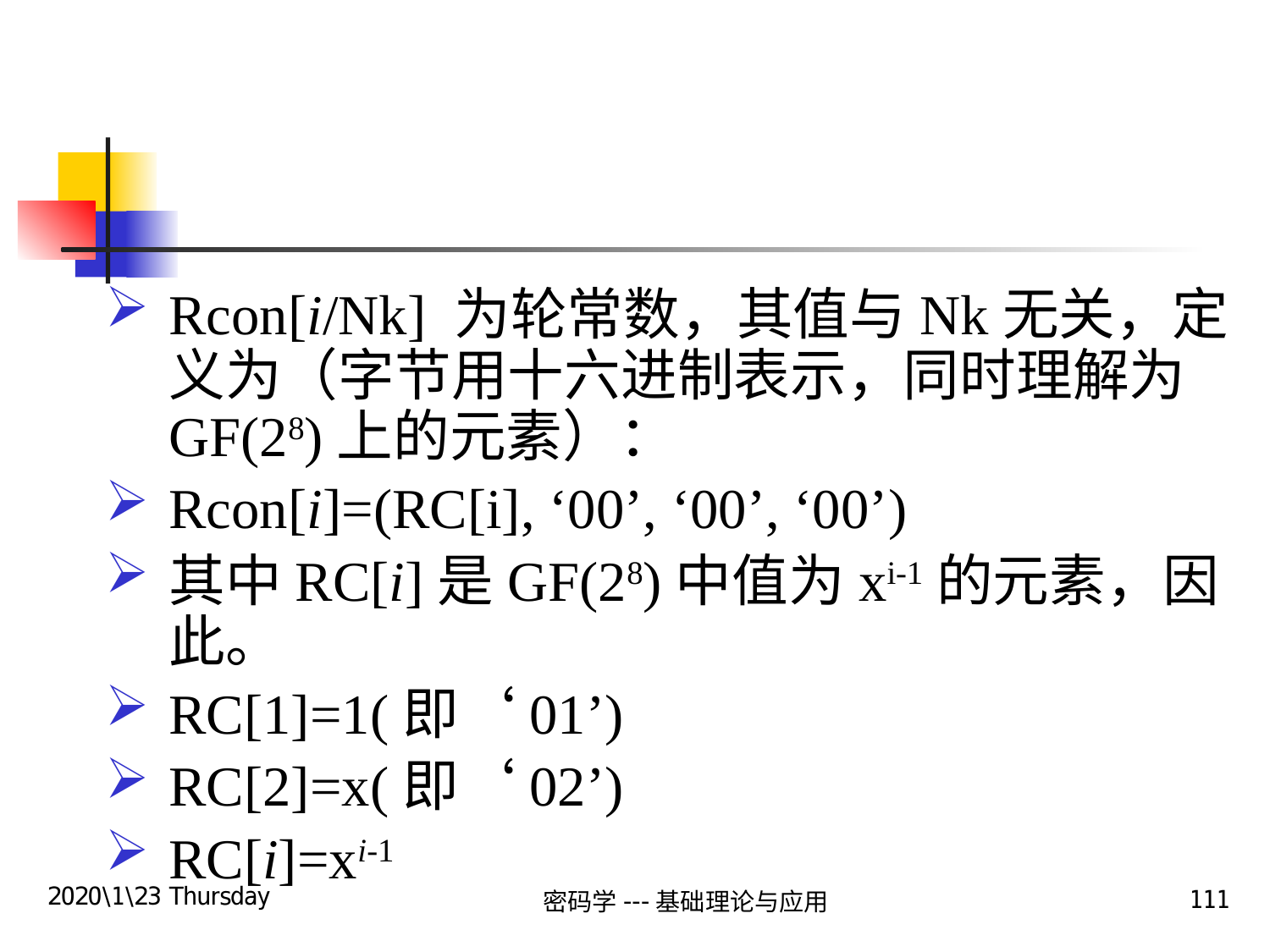

#
Rcon[i/Nk] 为轮常数，其值与Nk无关，定义为（字节用十六进制表示，同时理解为GF(28)上的元素）：
Rcon[i]=(RC[i], ‘00’, ‘00’, ‘00’)
其中RC[i]是GF(28)中值为xi-1的元素，因此。
RC[1]=1(即‘01’)
RC[2]=x(即‘02’)
RC[i]=xi-1

2020\1\23 Thursday
111
密码学---基础理论与应用